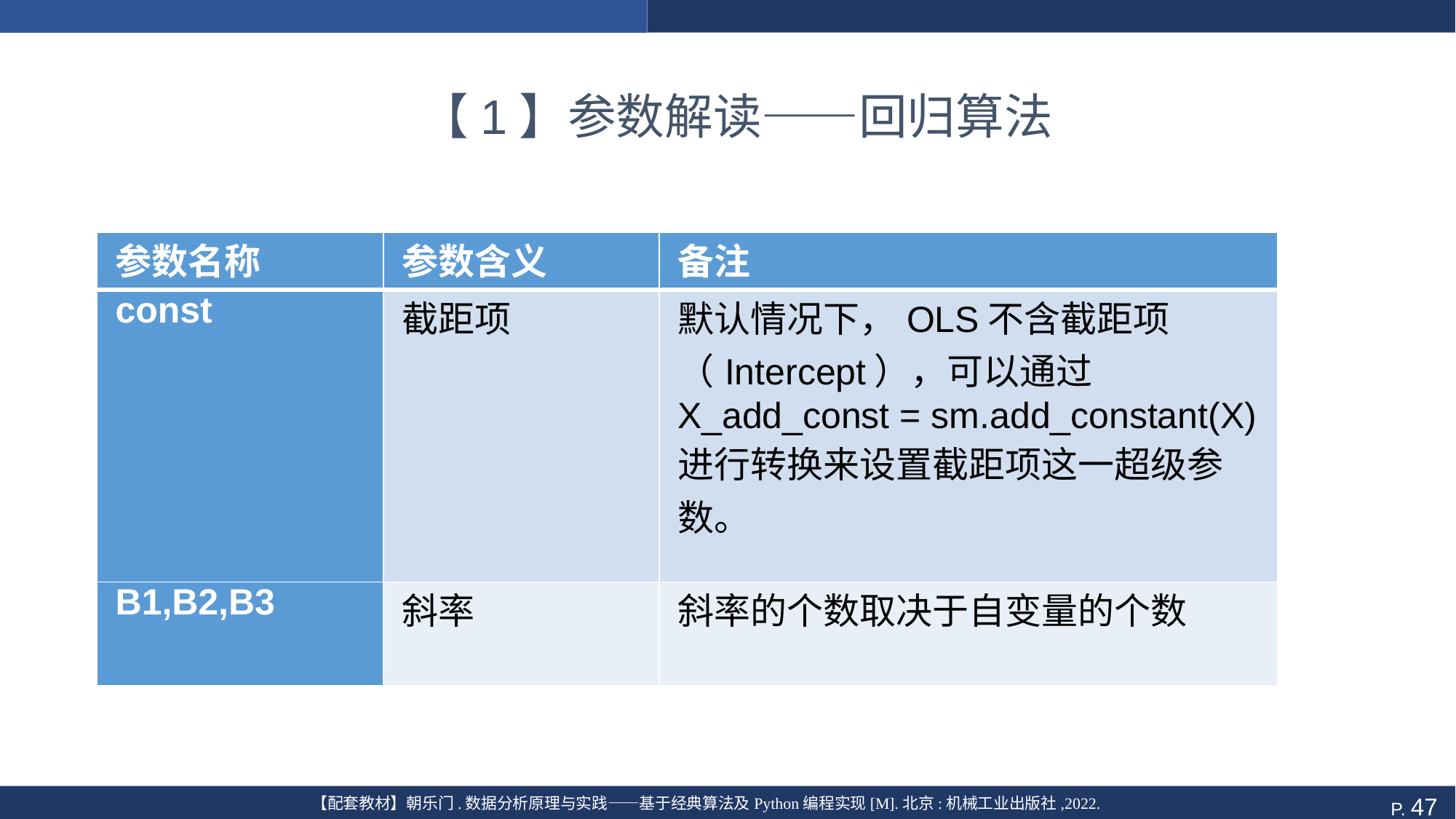

# 【1】参数解读——回归算法
| 参数名称 | 参数含义 | 备注 |
| --- | --- | --- |
| const | 截距项 | 默认情况下，OLS不含截距项（Intercept），可以通过X\_add\_const = sm.add\_constant(X)进行转换来设置截距项这一超级参数。 |
| B1,B2,B3 | 斜率 | 斜率的个数取决于自变量的个数 |